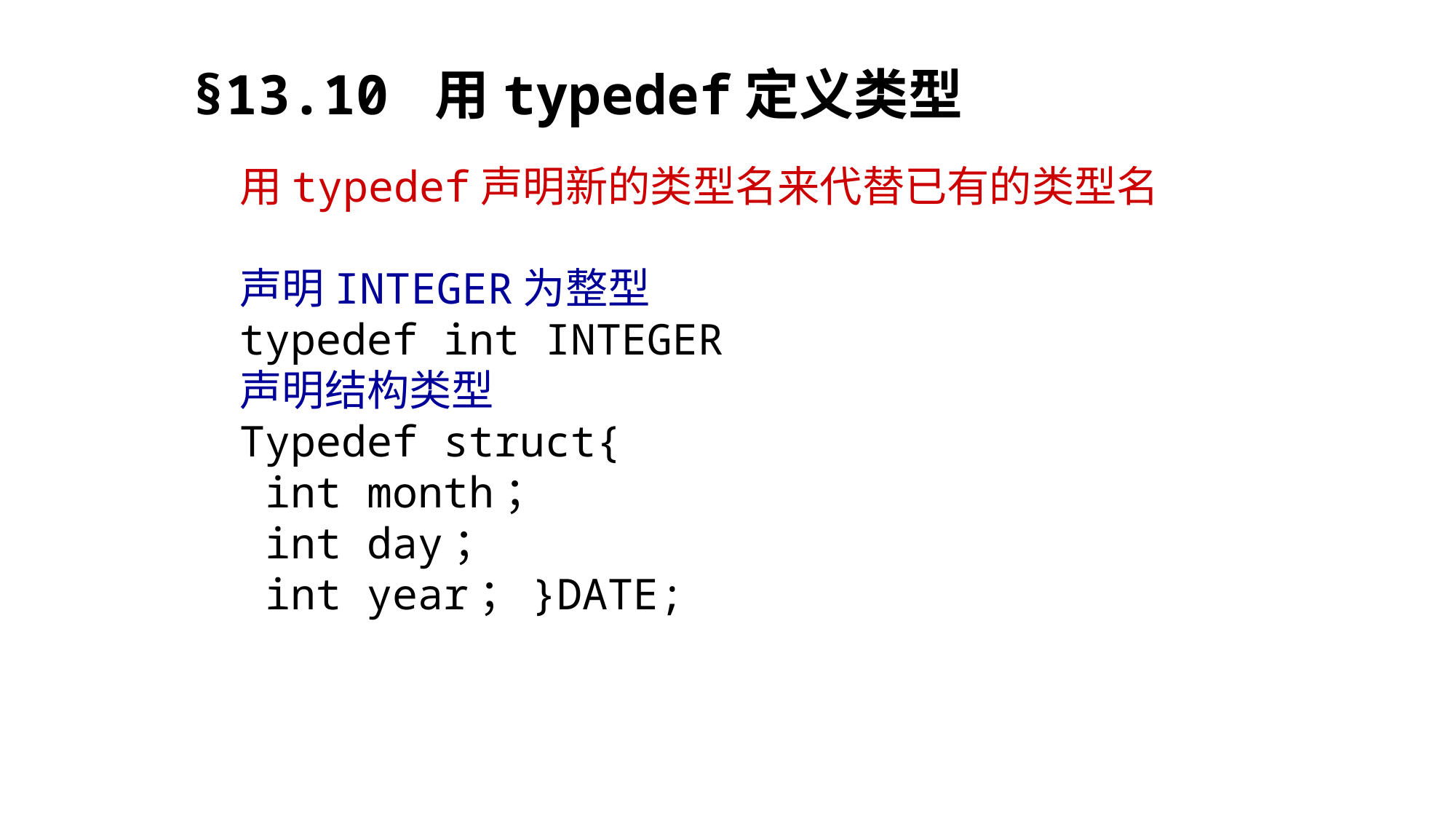

§13.10 用typedef定义类型
用typedef声明新的类型名来代替已有的类型名

声明INTEGER为整型
typedef int INTEGER
声明结构类型
Typedef struct{
 int month；
 int day；
 int year；}DATE;